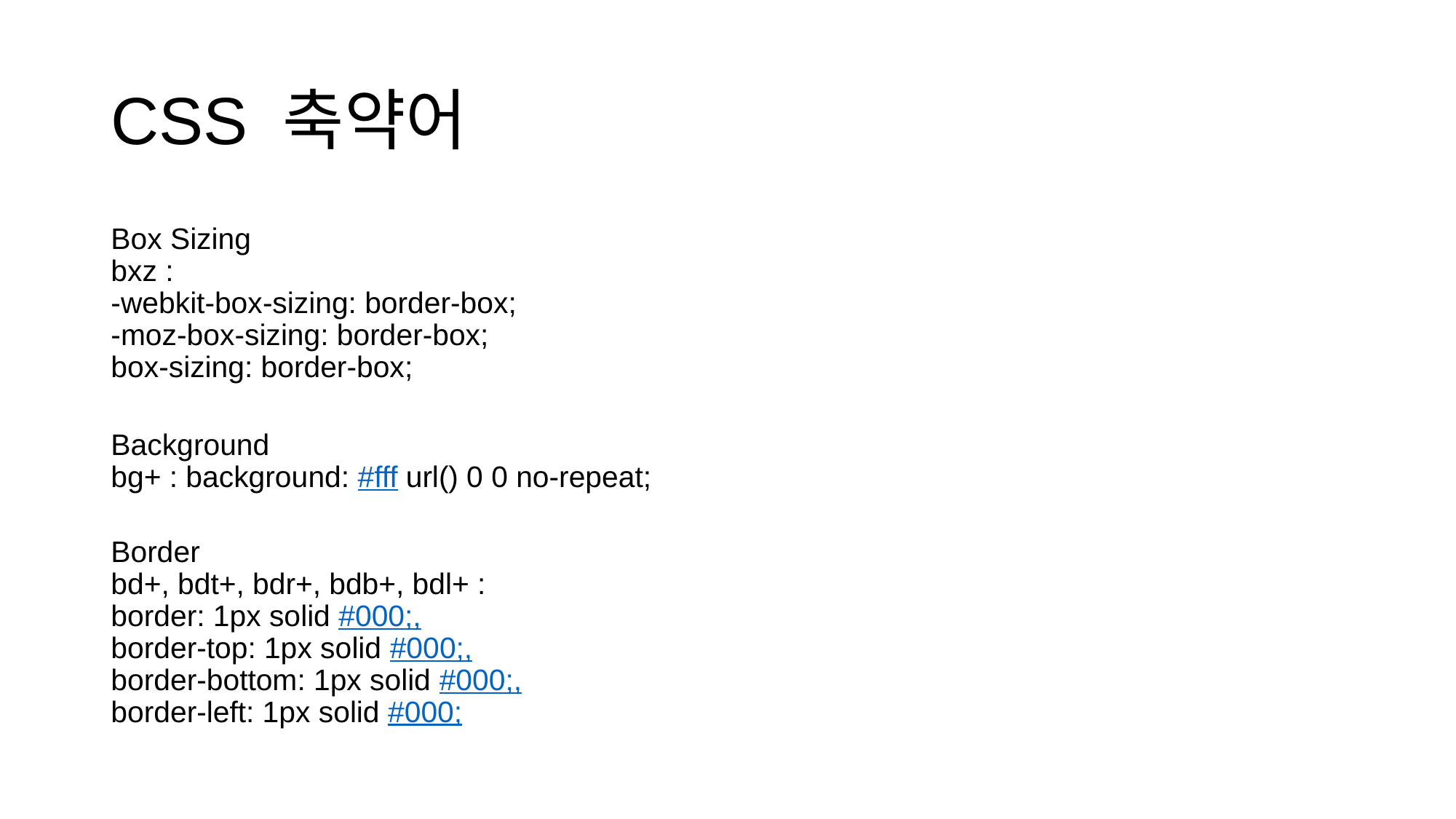

# CSS 축약어
Box Sizing
bxz :
-webkit-box-sizing: border-box;
-moz-box-sizing: border-box;
box-sizing: border-box;
Background
bg+ : background: #fff url() 0 0 no-repeat;
Border
bd+, bdt+, bdr+, bdb+, bdl+ :
border: 1px solid #000;,
border-top: 1px solid #000;,
border-bottom: 1px solid #000;,
border-left: 1px solid #000;